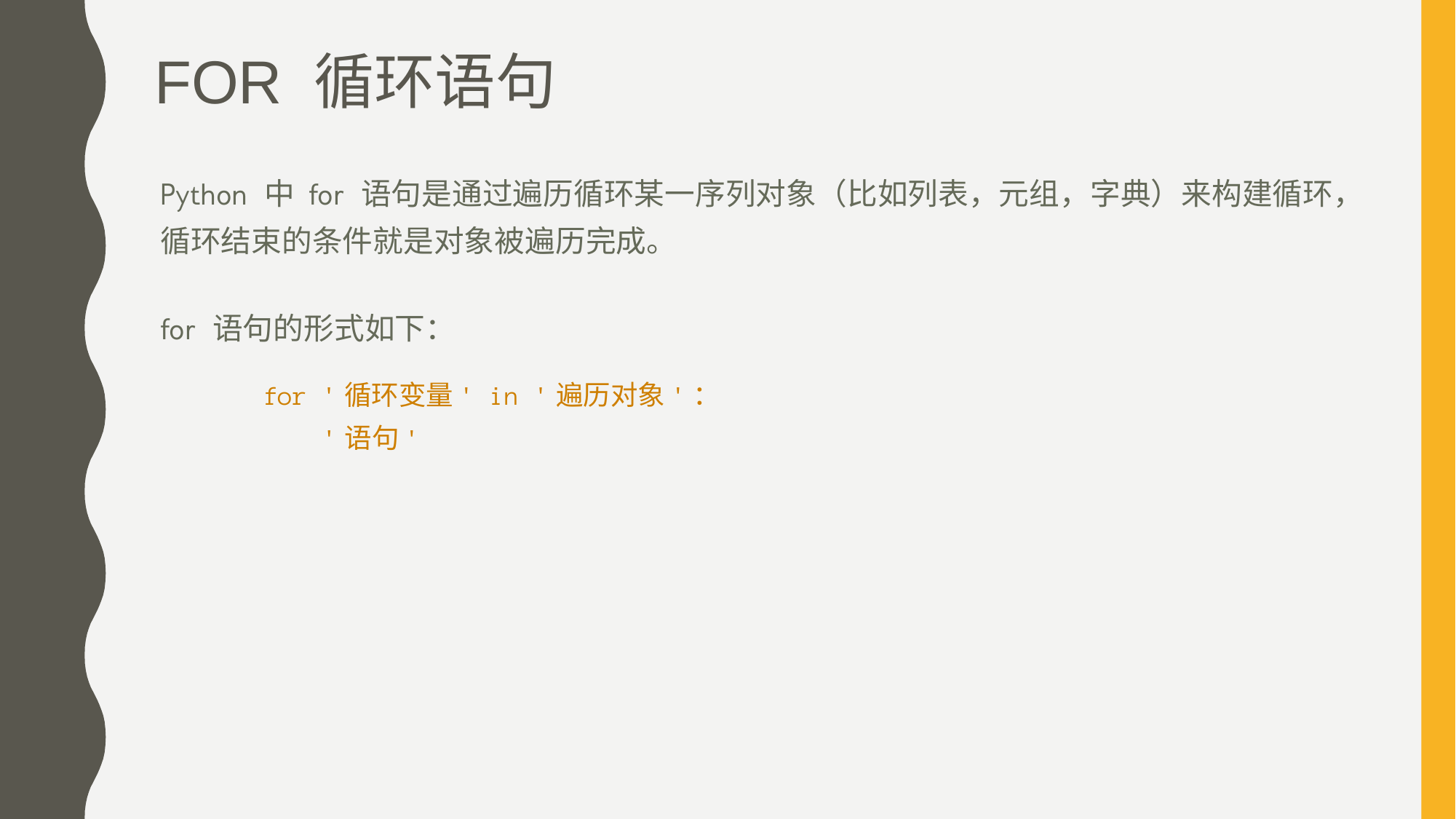

# For 循环语句
Python 中 for 语句是通过遍历循环某一序列对象（比如列表，元组，字典）来构建循环，循环结束的条件就是对象被遍历完成。

for 语句的形式如下：

for '循环变量' in '遍历对象'：
    '语句'